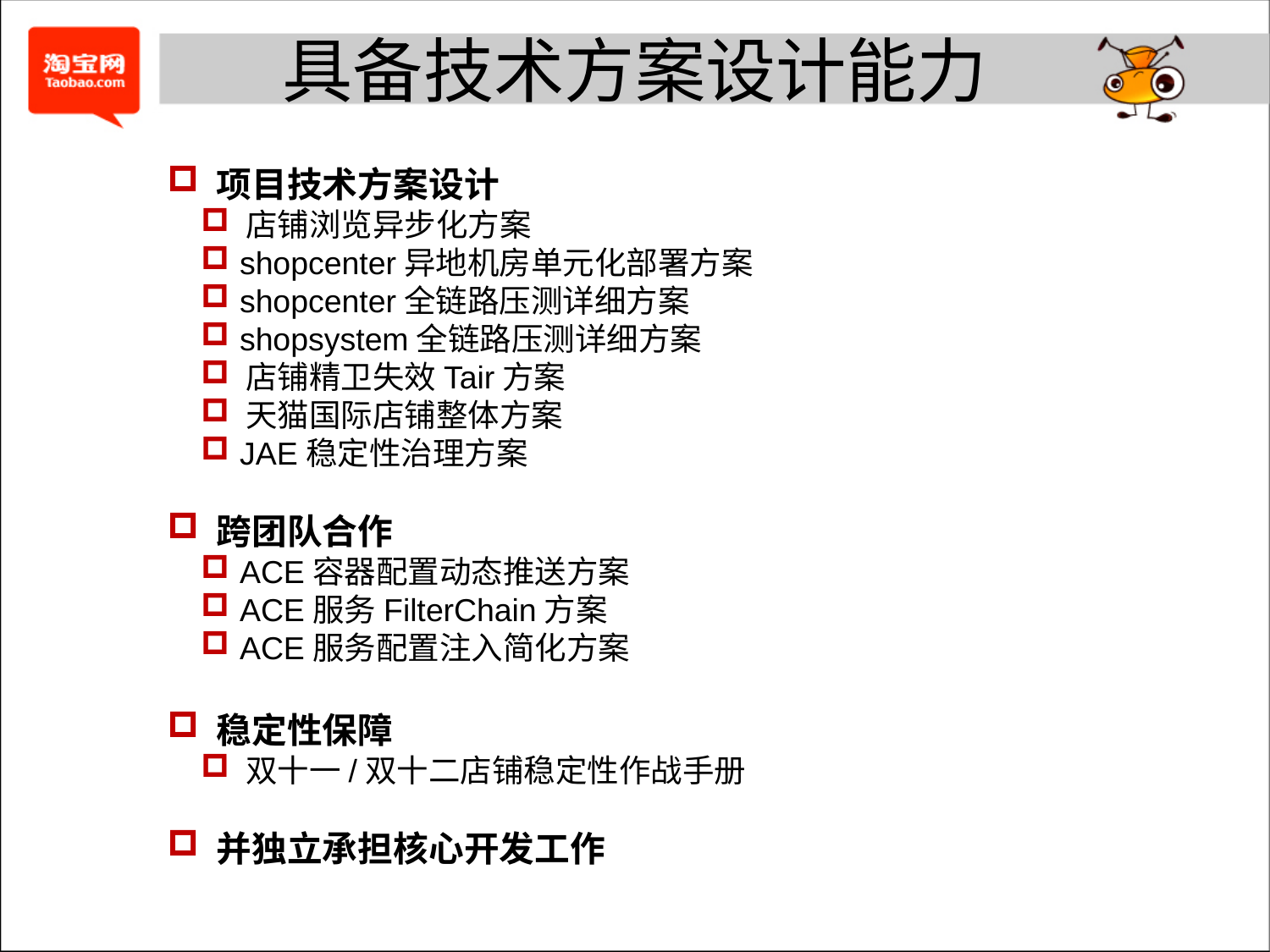

具备技术方案设计能力
 项目技术方案设计
 店铺浏览异步化方案
 shopcenter异地机房单元化部署方案
 shopcenter全链路压测详细方案
 shopsystem全链路压测详细方案
 店铺精卫失效Tair方案
 天猫国际店铺整体方案
 JAE稳定性治理方案

 跨团队合作
 ACE容器配置动态推送方案
 ACE服务FilterChain方案
 ACE服务配置注入简化方案

 稳定性保障
 双十一/双十二店铺稳定性作战手册

 并独立承担核心开发工作